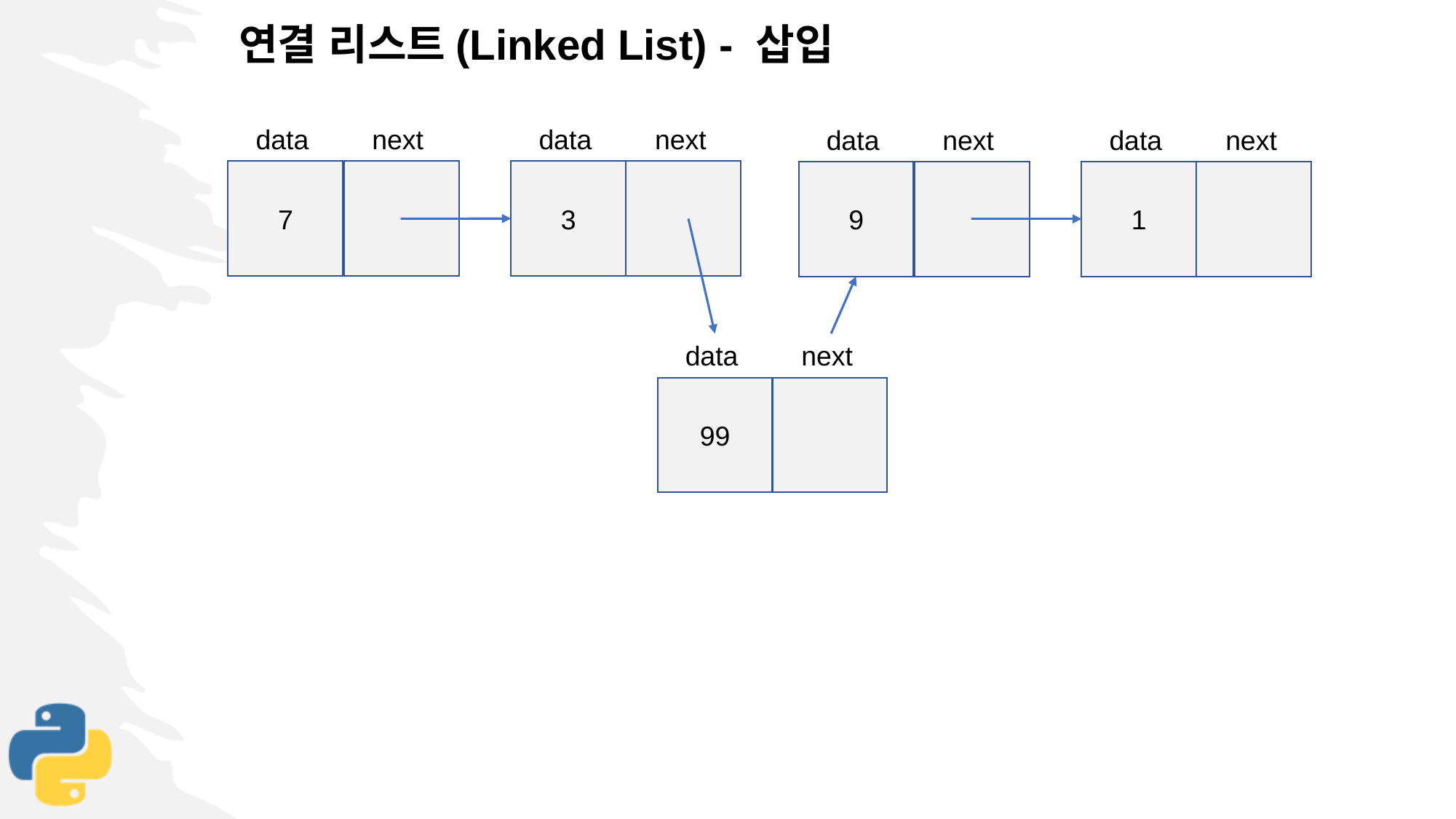

연결 리스트(Linked List) - 삽입
data
next
data
next
data
next
data
next

7
3

9
1
data
next

99